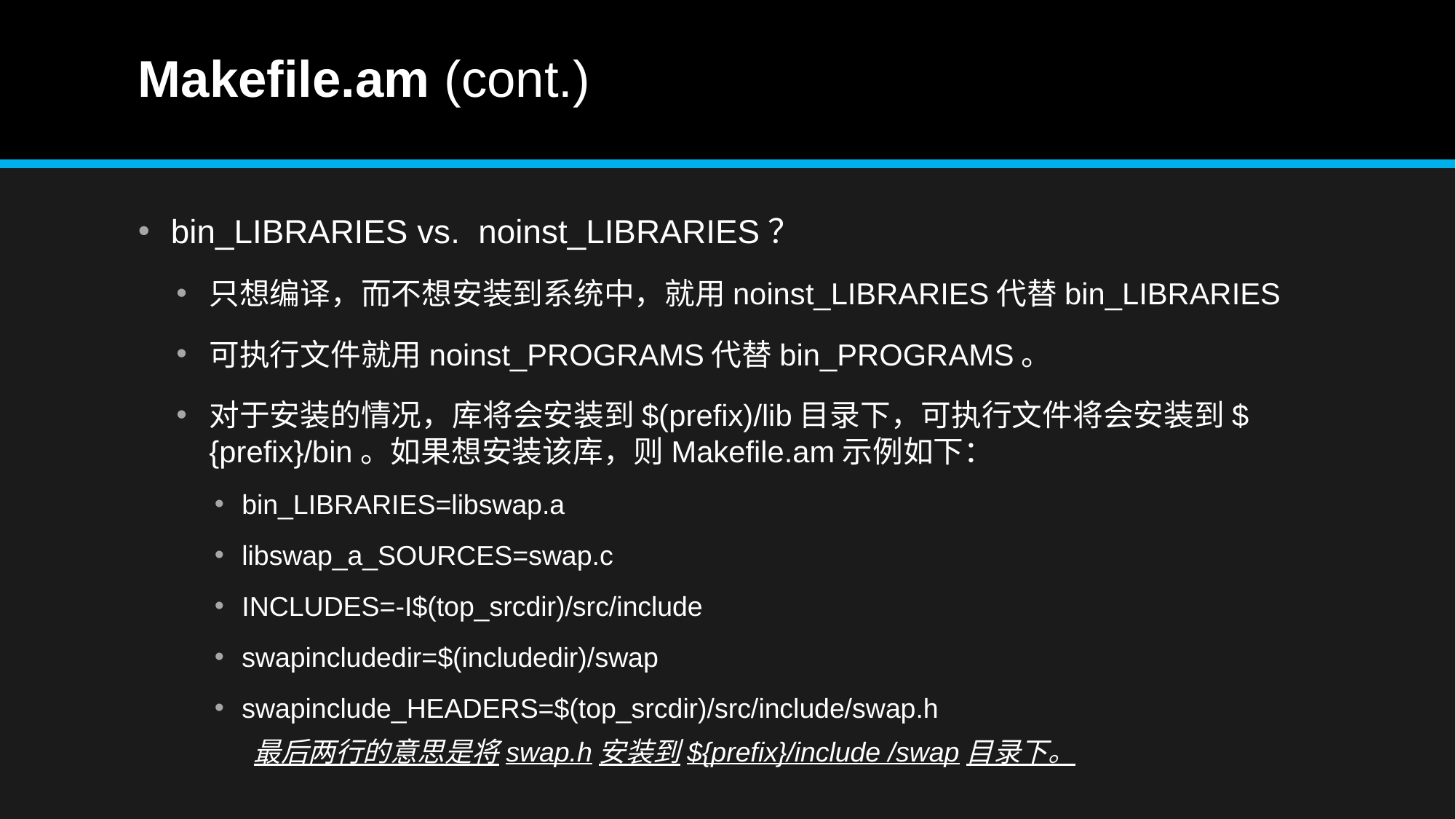

# Makefile.am (cont.)
bin_LIBRARIES vs.  noinst_LIBRARIES？
只想编译，而不想安装到系统中，就用noinst_LIBRARIES代替bin_LIBRARIES
可执行文件就用noinst_PROGRAMS代替bin_PROGRAMS。
对于安装的情况，库将会安装到$(prefix)/lib目录下，可执行文件将会安装到${prefix}/bin。如果想安装该库，则Makefile.am示例如下：
bin_LIBRARIES=libswap.a
libswap_a_SOURCES=swap.c
INCLUDES=-I$(top_srcdir)/src/include
swapincludedir=$(includedir)/swap
swapinclude_HEADERS=$(top_srcdir)/src/include/swap.h
最后两行的意思是将swap.h安装到${prefix}/include /swap目录下。